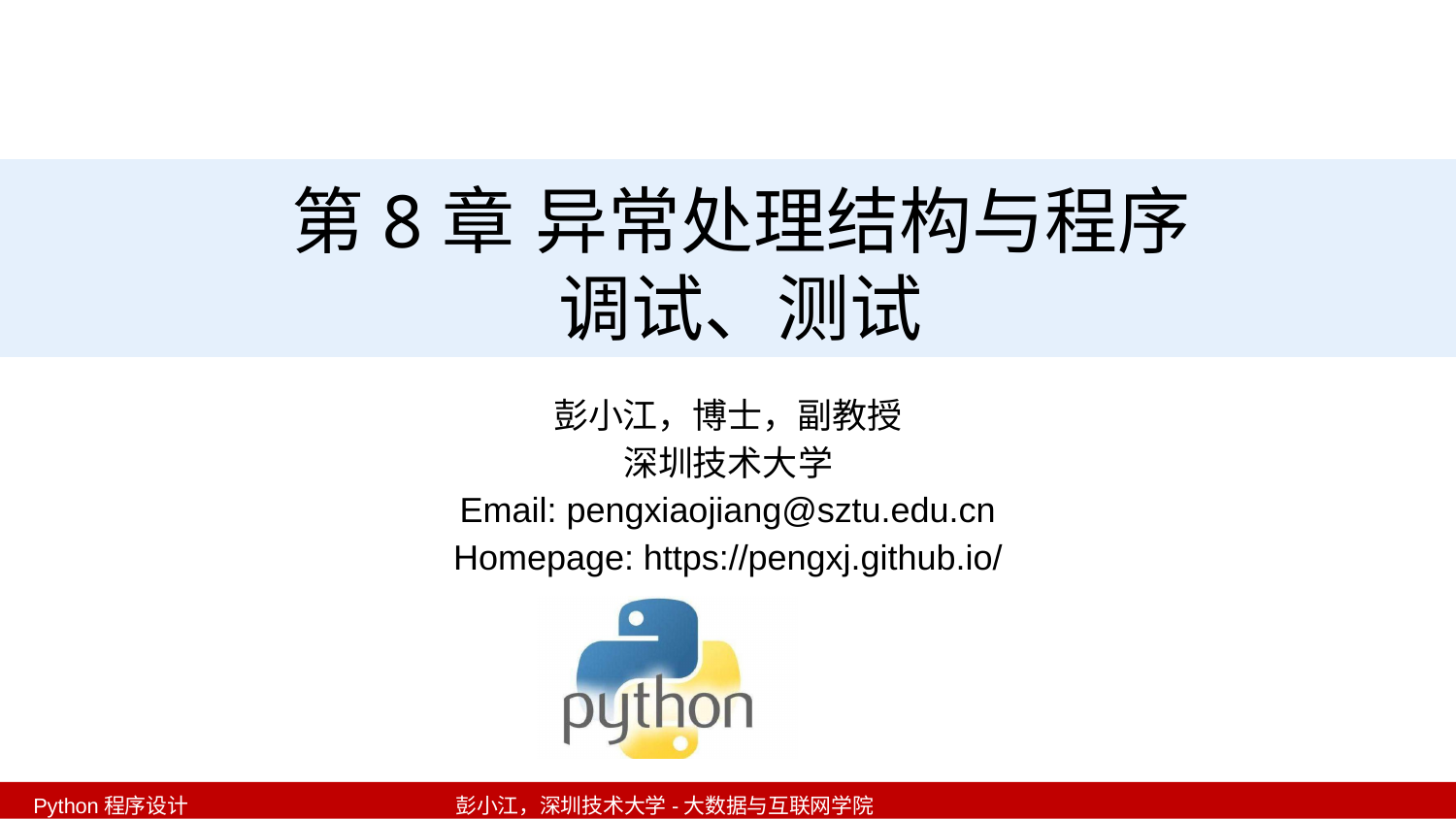

# 第8章 异常处理结构与程序调试、测试
彭小江，博士，副教授
深圳技术大学
Email: pengxiaojiang@sztu.edu.cn
Homepage: https://pengxj.github.io/